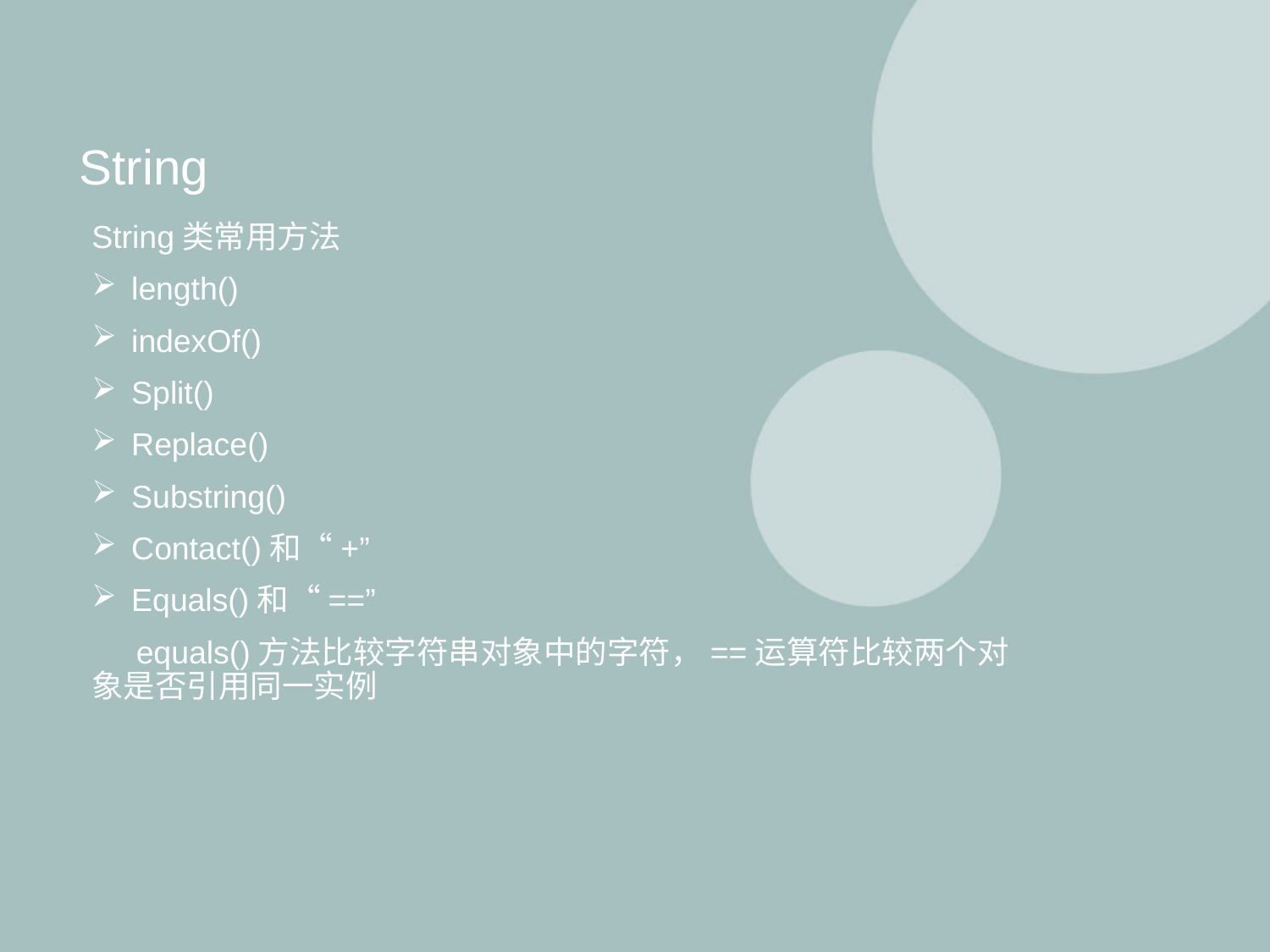

# String
String类常用方法
length()
indexOf()
Split()
Replace()
Substring()
Contact()和“+”
Equals()和“==”
     equals()方法比较字符串对象中的字符，==运算符比较两个对  象是否引用同一实例